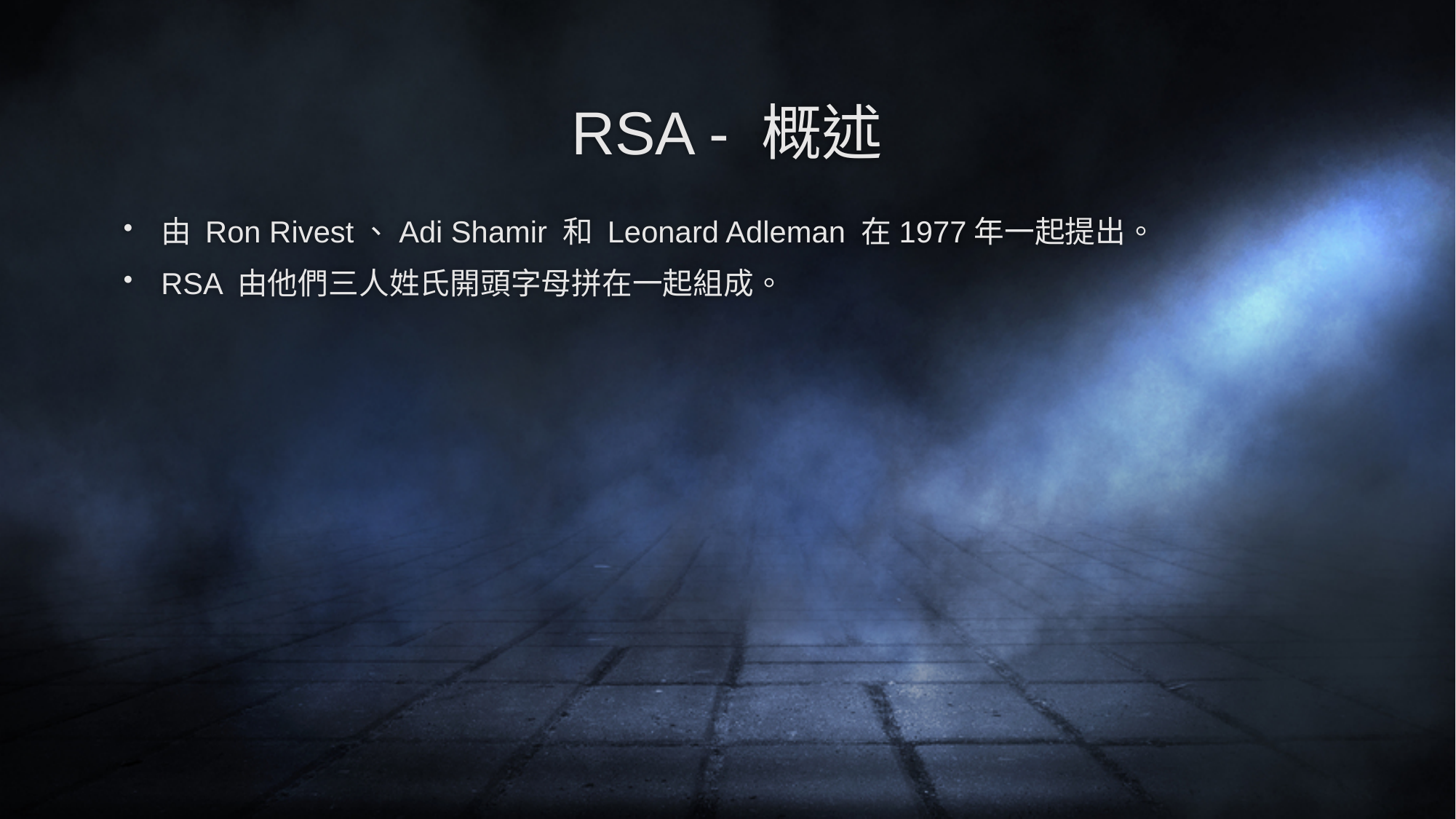

# RSA - 概述
由 Ron Rivest、Adi Shamir 和 Leonard Adleman 在1977年一起提出。
RSA 由他們三人姓氏開頭字母拼在一起組成。